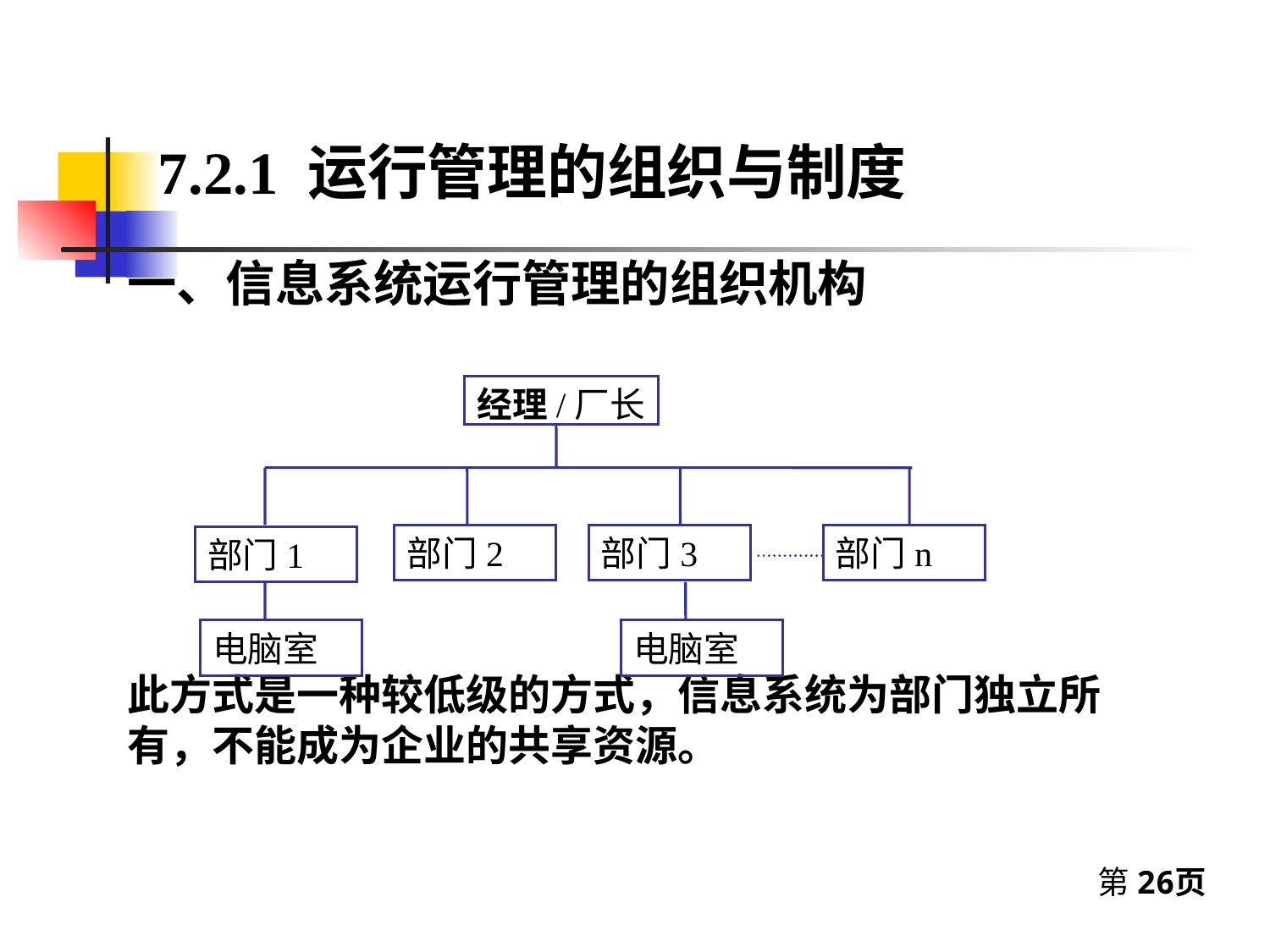

7.2.1 运行管理的组织与制度
一、信息系统运行管理的组织机构

此方式是一种较低级的方式，信息系统为部门独立所有，不能成为企业的共享资源。

经理/厂长

部门2
部门3
部门n
部门1

电脑室
电脑室